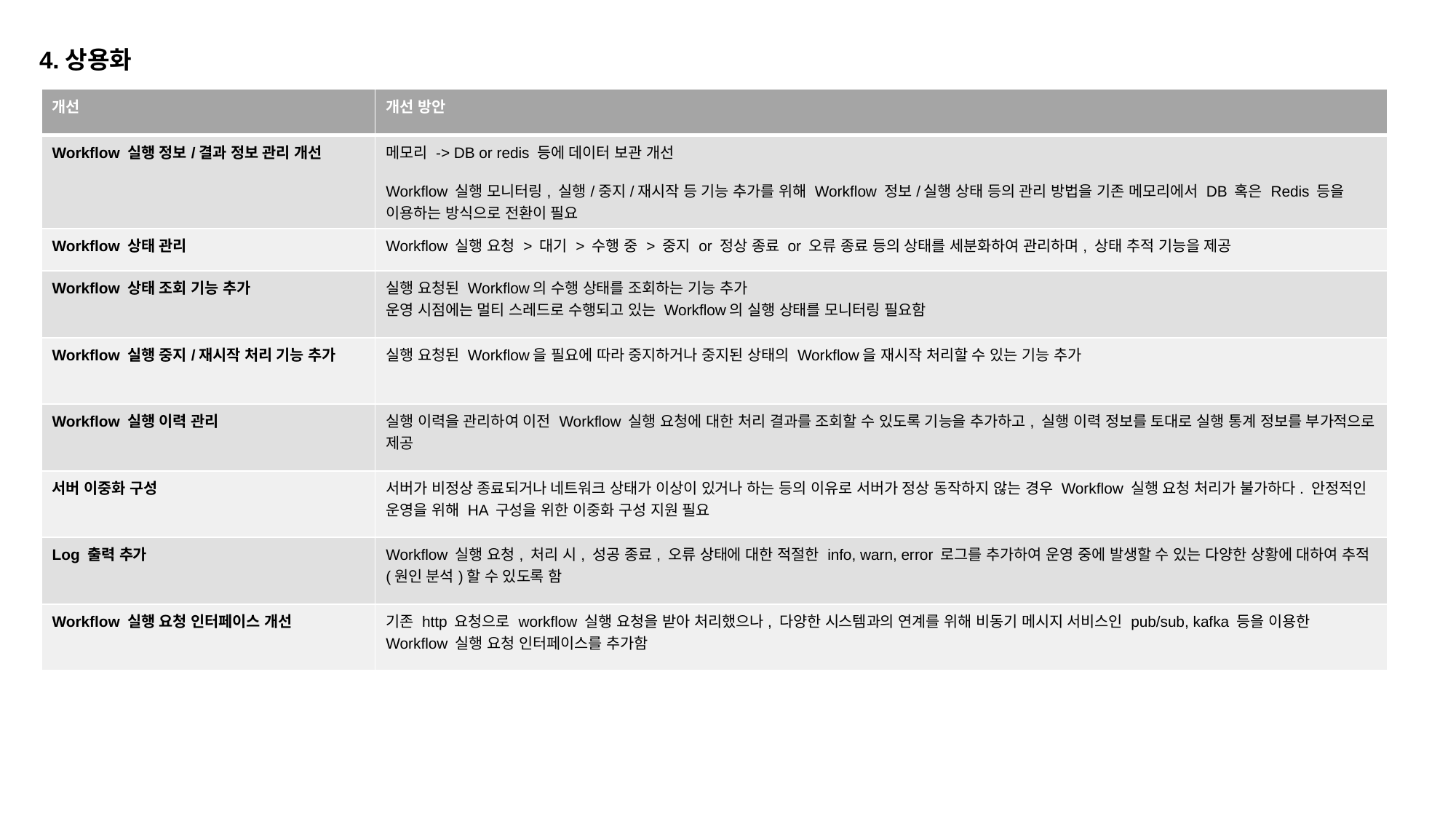

4.상용화
| 개선 | 개선 방안 |
| --- | --- |
| Workflow 실행 정보/결과 정보 관리 개선 | 메모리 -> DB or redis 등에 데이터 보관 개선 Workflow 실행 모니터링, 실행/중지/재시작 등 기능 추가를 위해 Workflow 정보/실행 상태 등의 관리 방법을 기존 메모리에서 DB 혹은 Redis 등을 이용하는 방식으로 전환이 필요 |
| Workflow 상태 관리 | Workflow 실행 요청 > 대기 > 수행 중 > 중지 or 정상 종료 or 오류 종료 등의 상태를 세분화하여 관리하며, 상태 추적 기능을 제공 |
| Workflow 상태 조회 기능 추가 | 실행 요청된 Workflow의 수행 상태를 조회하는 기능 추가 운영 시점에는 멀티 스레드로 수행되고 있는 Workflow의 실행 상태를 모니터링 필요함 |
| Workflow 실행 중지/재시작 처리 기능 추가 | 실행 요청된 Workflow을 필요에 따라 중지하거나 중지된 상태의 Workflow을 재시작 처리할 수 있는 기능 추가 |
| Workflow 실행 이력 관리 | 실행 이력을 관리하여 이전 Workflow 실행 요청에 대한 처리 결과를 조회할 수 있도록 기능을 추가하고, 실행 이력 정보를 토대로 실행 통계 정보를 부가적으로 제공 |
| 서버 이중화 구성 | 서버가 비정상 종료되거나 네트워크 상태가 이상이 있거나 하는 등의 이유로 서버가 정상 동작하지 않는 경우 Workflow 실행 요청 처리가 불가하다. 안정적인 운영을 위해 HA 구성을 위한 이중화 구성 지원 필요 |
| Log 출력 추가 | Workflow 실행 요청, 처리 시, 성공 종료, 오류 상태에 대한 적절한 info, warn, error 로그를 추가하여 운영 중에 발생할 수 있는 다양한 상황에 대하여 추적(원인 분석)할 수 있도록 함 |
| Workflow 실행 요청 인터페이스 개선 | 기존 http 요청으로 workflow 실행 요청을 받아 처리했으나, 다양한 시스템과의 연계를 위해 비동기 메시지 서비스인 pub/sub, kafka 등을 이용한 Workflow 실행 요청 인터페이스를 추가함 |